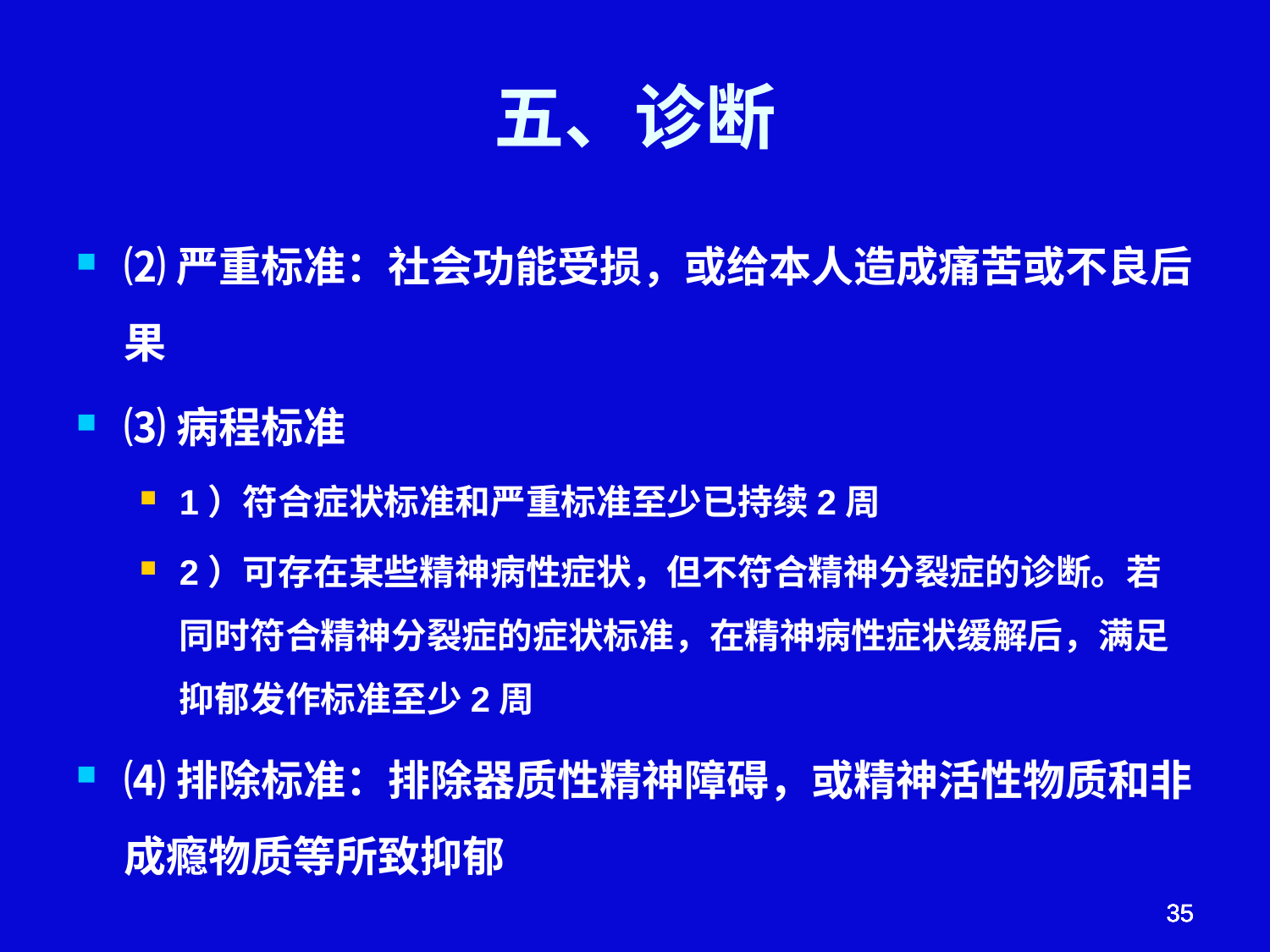

# 五、诊断
⑵严重标准：社会功能受损，或给本人造成痛苦或不良后果
⑶病程标准
1）符合症状标准和严重标准至少已持续2周
2）可存在某些精神病性症状，但不符合精神分裂症的诊断。若同时符合精神分裂症的症状标准，在精神病性症状缓解后，满足抑郁发作标准至少2周
⑷排除标准：排除器质性精神障碍，或精神活性物质和非成瘾物质等所致抑郁
35
35
35
35
35
35